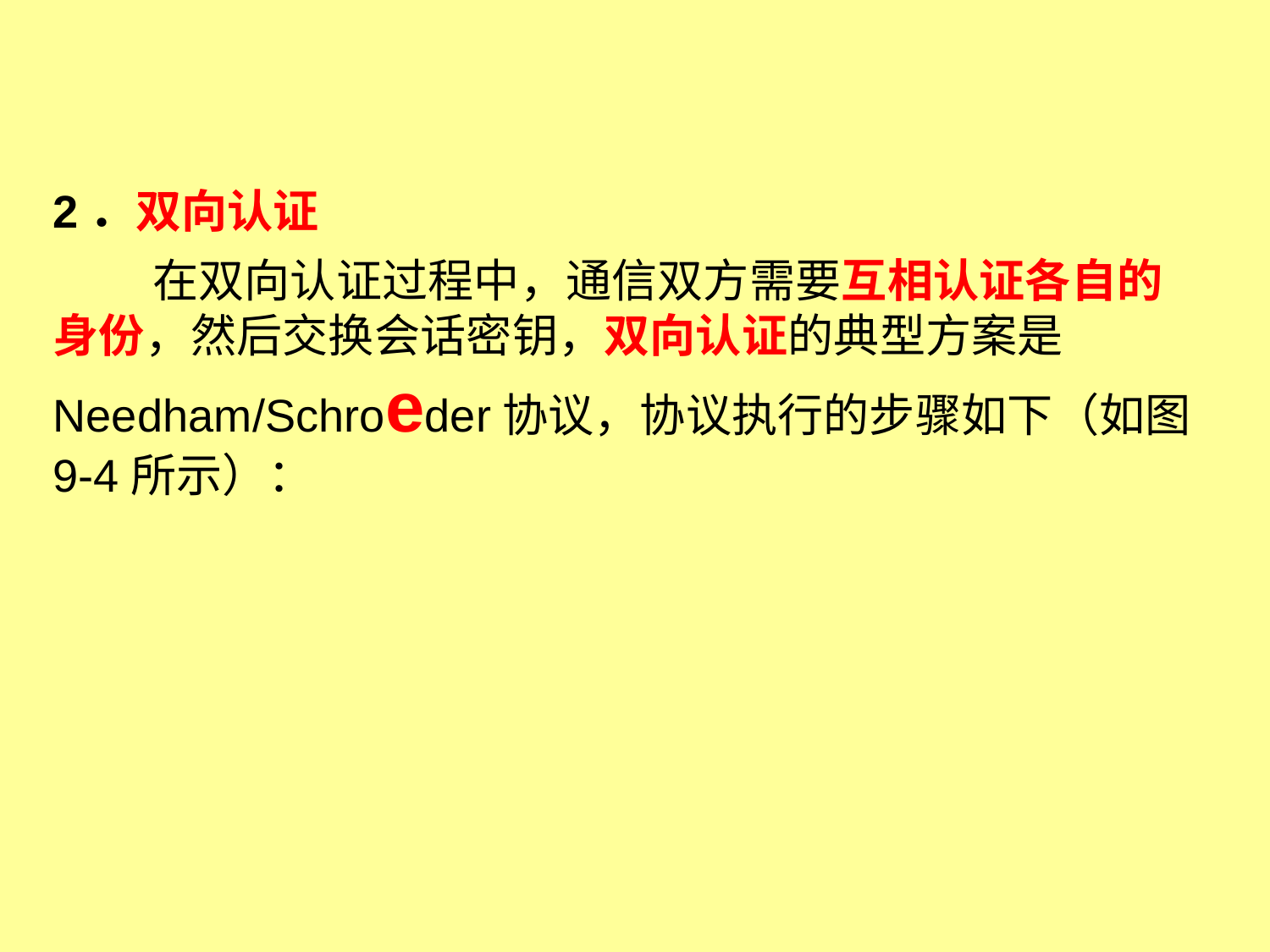

#
2．双向认证
在双向认证过程中，通信双方需要互相认证各自的身份，然后交换会话密钥，双向认证的典型方案是Needham/Schroeder协议，协议执行的步骤如下（如图9-4所示）：